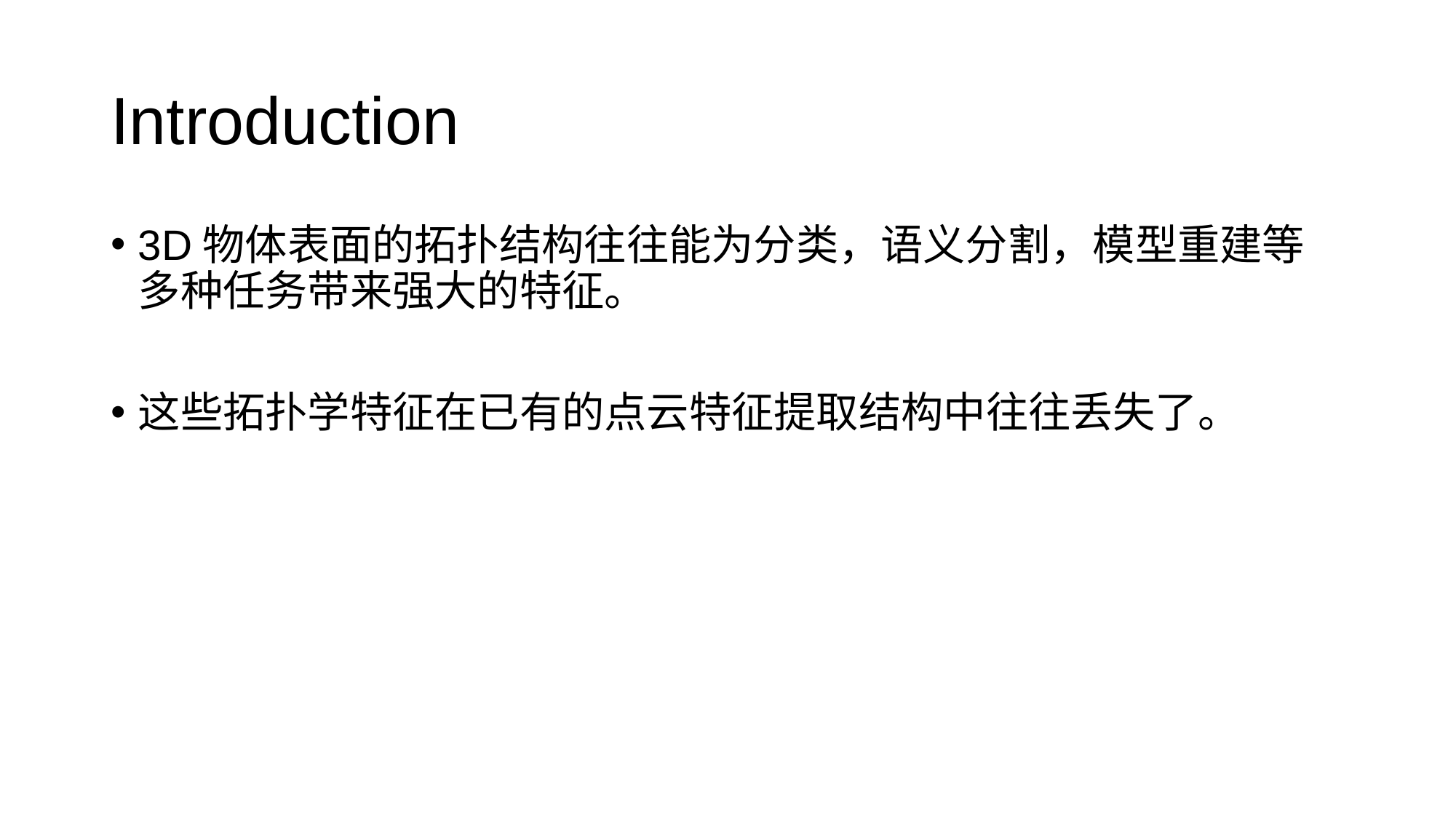

# Introduction
3D物体表面的拓扑结构往往能为分类，语义分割，模型重建等多种任务带来强大的特征。

这些拓扑学特征在已有的点云特征提取结构中往往丢失了。